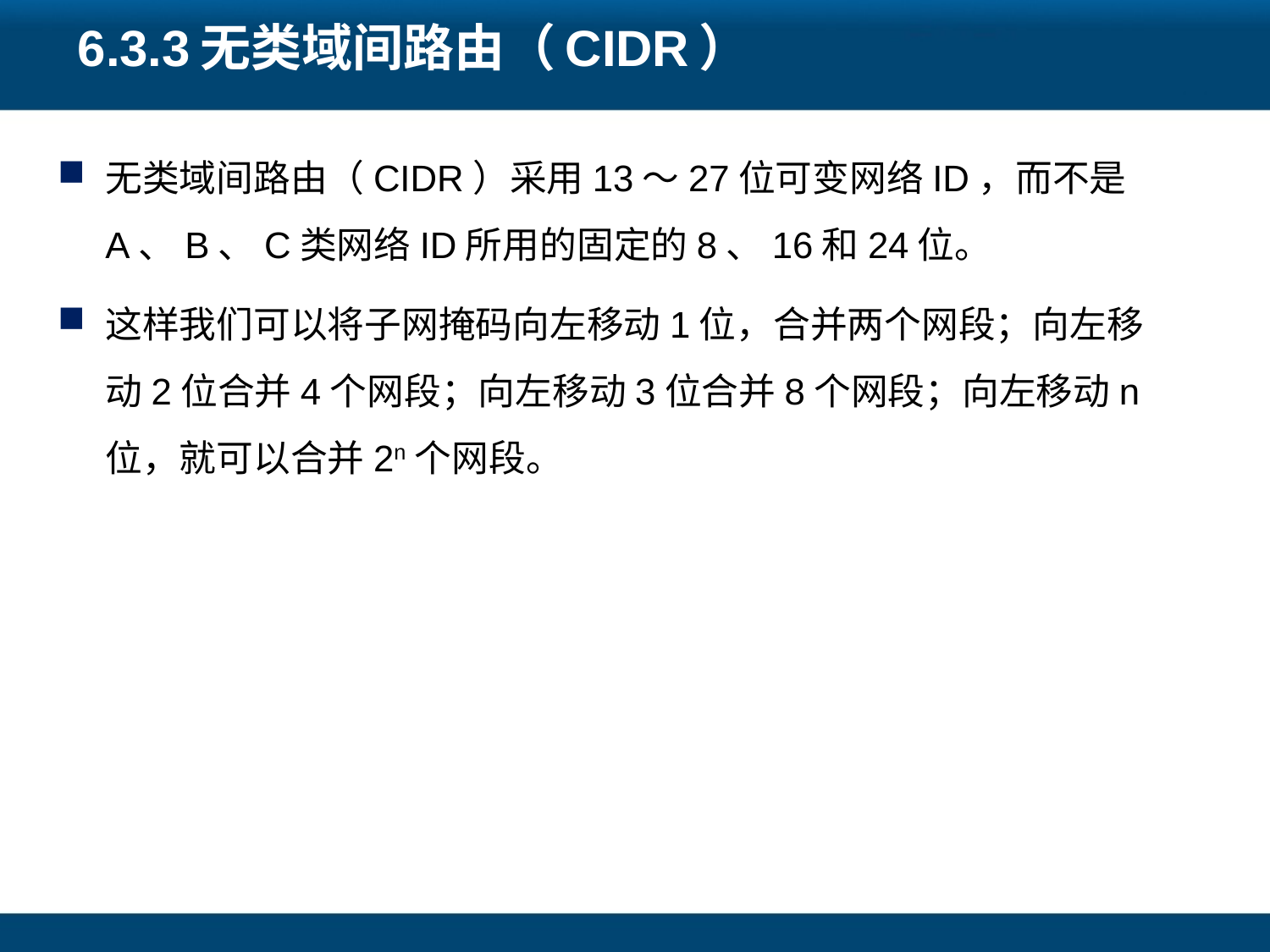

# 6.3.3无类域间路由（CIDR）
无类域间路由（CIDR）采用13～27位可变网络ID，而不是A、B、C类网络ID所用的固定的8、16和24位。
这样我们可以将子网掩码向左移动1位，合并两个网段；向左移动2位合并4个网段；向左移动3位合并8个网段；向左移动n位，就可以合并2n个网段。